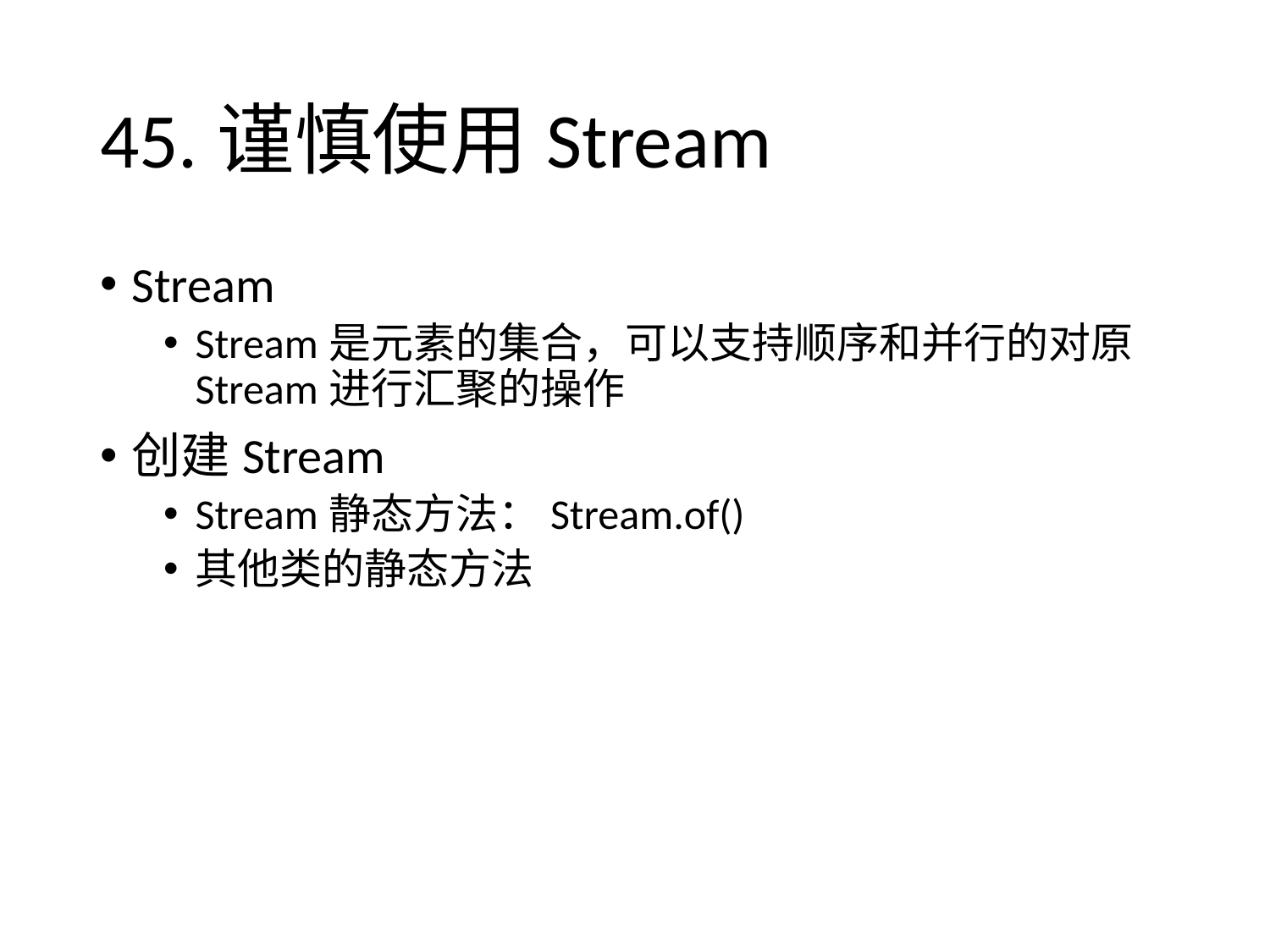

# 45.谨慎使用Stream
Stream
Stream是元素的集合，可以支持顺序和并行的对原Stream进行汇聚的操作
创建Stream
Stream静态方法：Stream.of()
其他类的静态方法